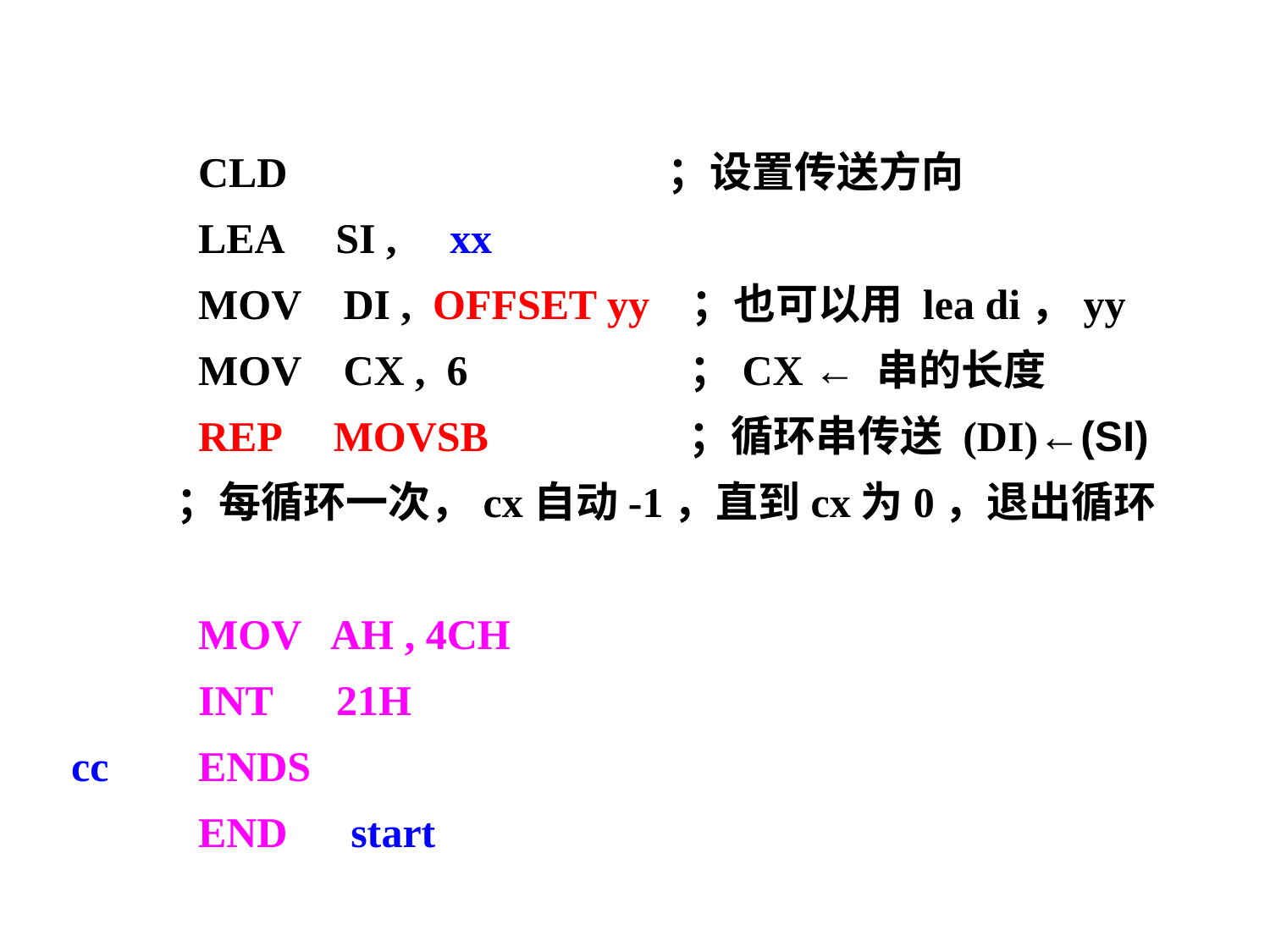

CLD                                   ；设置传送方向
    	LEA     SI ,     xx
	MOV    DI ,  OFFSET yy   ；也可以用 lea di，yy
       	MOV    CX ,  6                    ；CX ← 串的长度
       	REP     MOVSB                  ；循环串传送 (DI)←(SI)
          ；每循环一次，cx自动-1，直到cx为0，退出循环

            MOV   AH , 4CH
       	INT      21H
cc  	ENDS
     	END      start